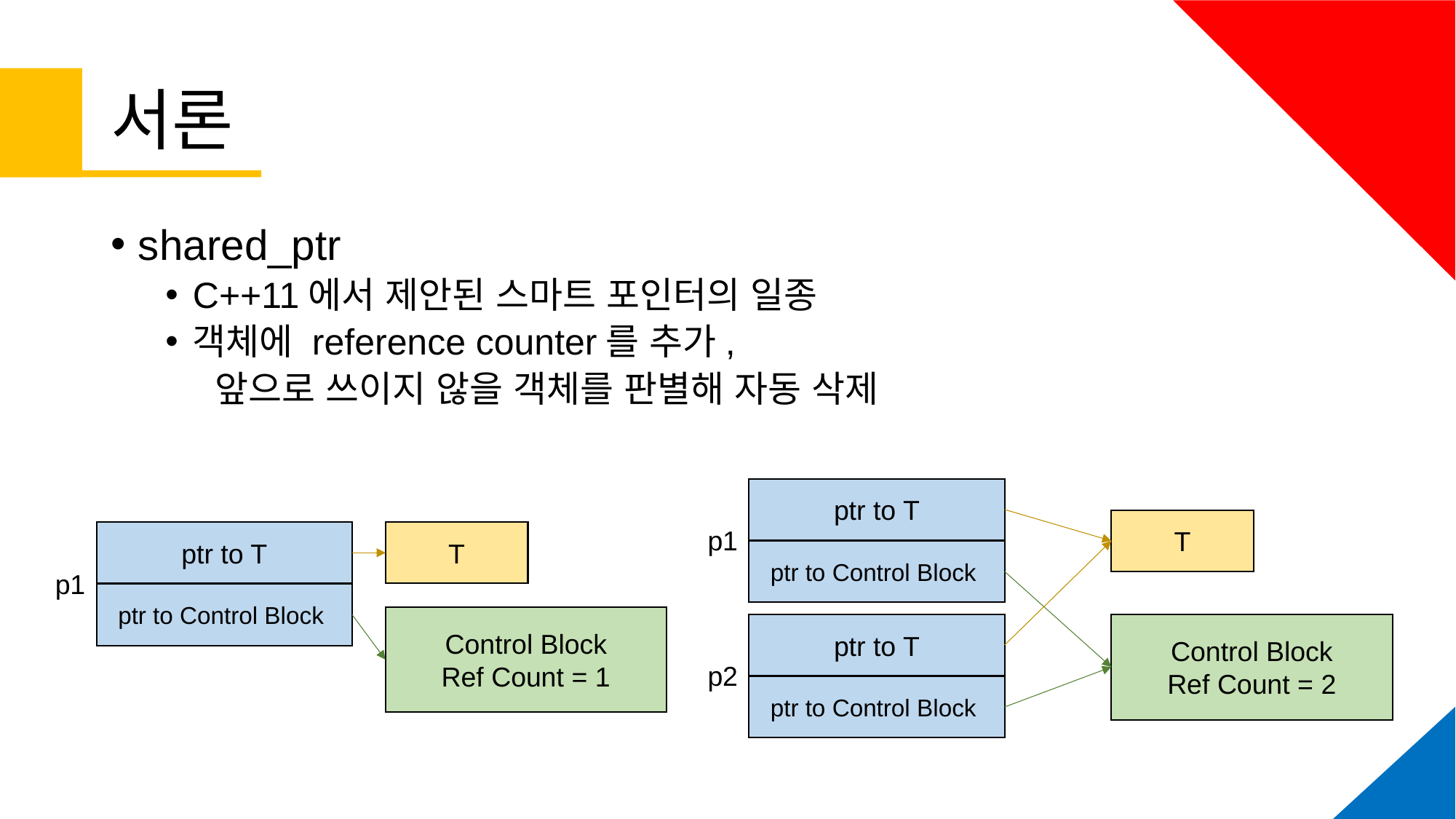

# 서론

shared_ptr
C++11에서 제안된 스마트 포인터의 일종
객체에 reference counter를 추가,
    앞으로 쓰이지 않을 객체를 판별해 자동 삭제

ptr to T
ptr to Control Block
p1
T
ptr to T
ptr to Control Block
p1
T
Control Block
Ref Count = 1
ptr to T
ptr to Control Block
p2
Control Block
Ref Count = 2